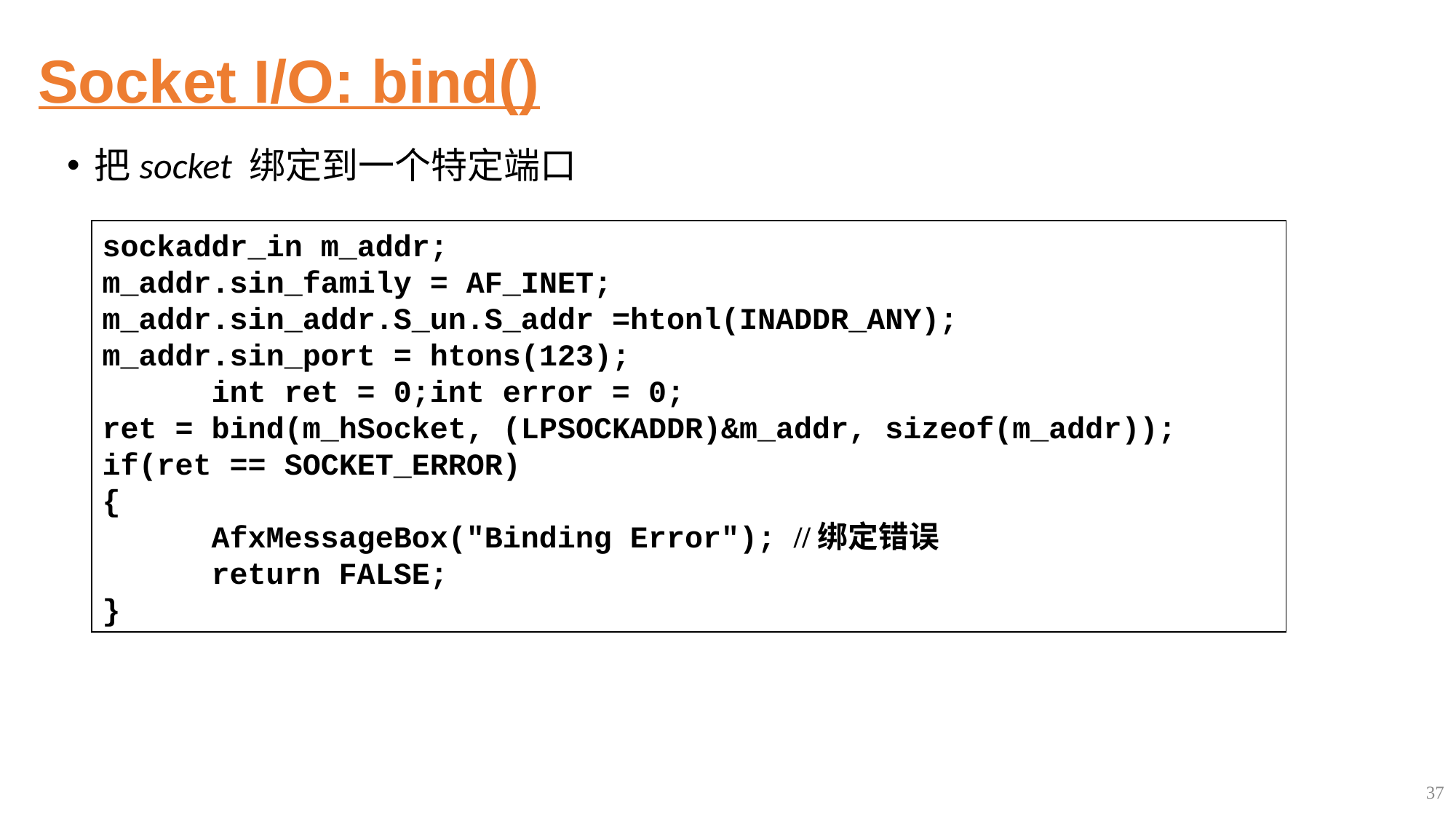

Socket I/O: bind()
把socket 绑定到一个特定端口
sockaddr_in m_addr;
m_addr.sin_family = AF_INET;
m_addr.sin_addr.S_un.S_addr =htonl(INADDR_ANY);
m_addr.sin_port = htons(123);
	int ret = 0;int error = 0;
ret = bind(m_hSocket, (LPSOCKADDR)&m_addr, sizeof(m_addr));
if(ret == SOCKET_ERROR)
{
	AfxMessageBox("Binding Error"); //绑定错误
	return FALSE;
}

37